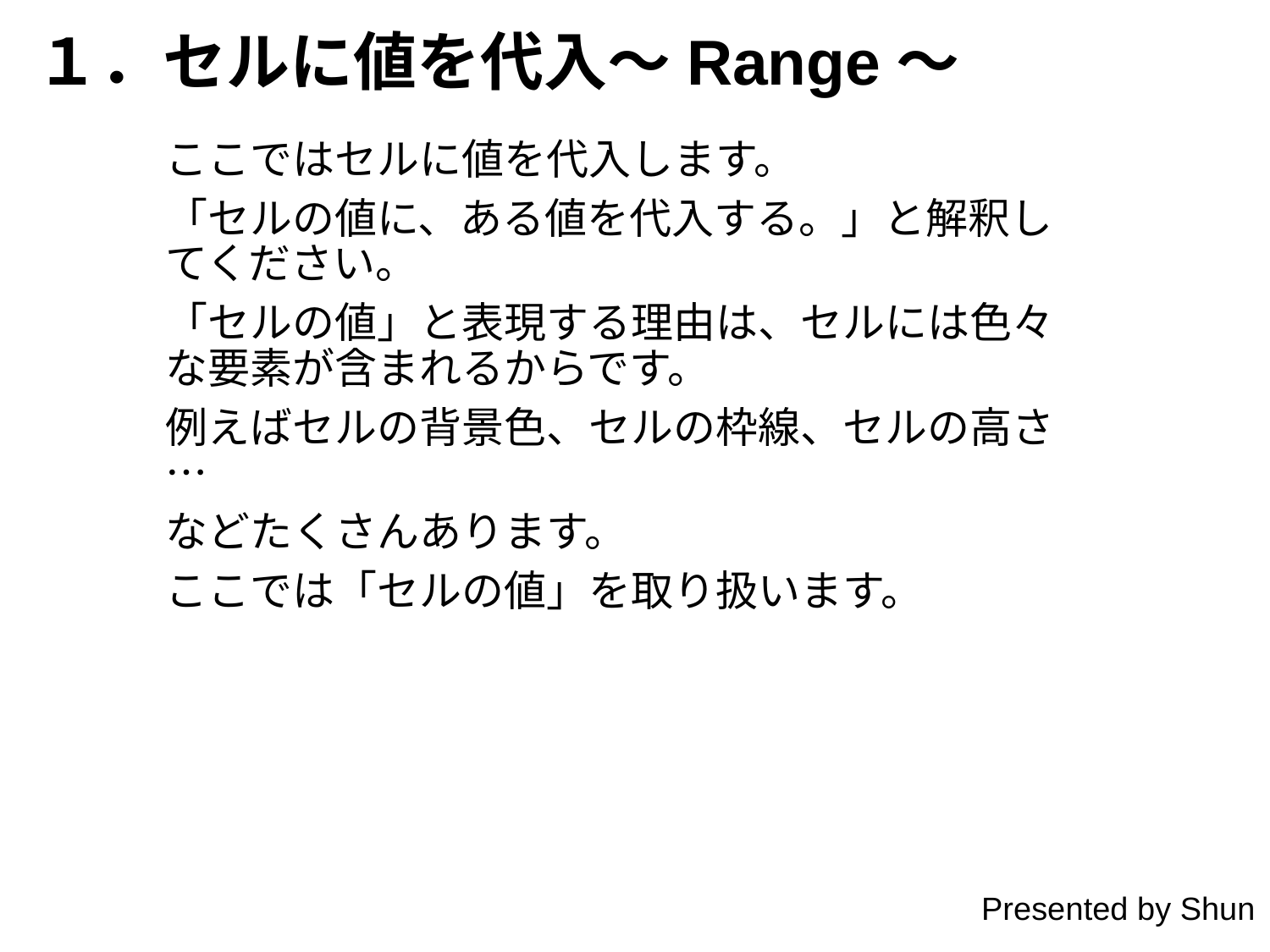

# １．セルに値を代入～Range～
ここではセルに値を代入します。
「セルの値に、ある値を代入する。」と解釈してください。
「セルの値」と表現する理由は、セルには色々な要素が含まれるからです。
例えばセルの背景色、セルの枠線、セルの高さ…
などたくさんあります。
ここでは「セルの値」を取り扱います。
Presented by Shun